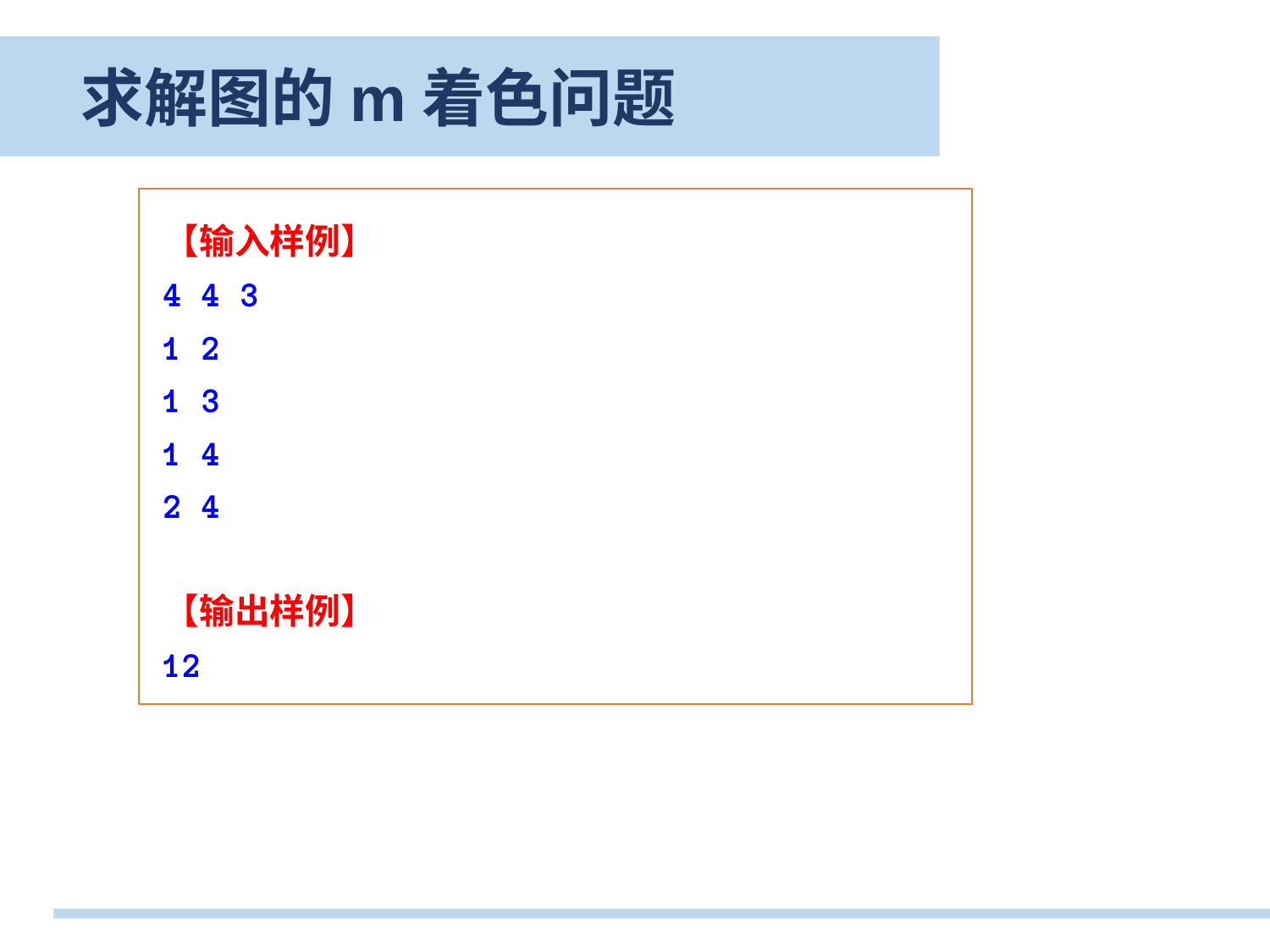

求解图的m着色问题
【输入样例】
4 4 3
1 2
1 3
1 4
2 4

【输出样例】
12